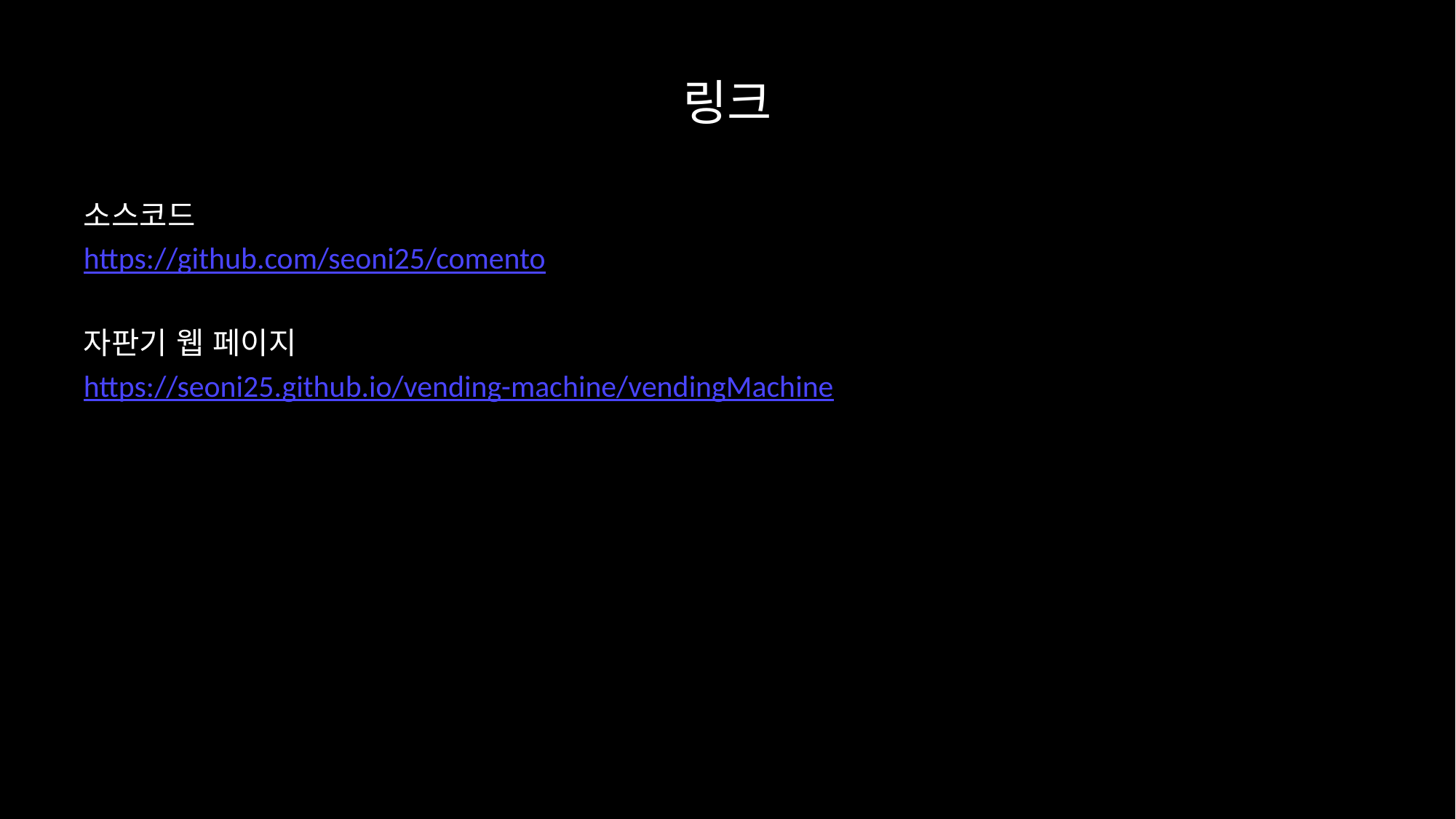

# 링크
소스코드
https://github.com/seoni25/comento

자판기 웹 페이지
https://seoni25.github.io/vending-machine/vendingMachine